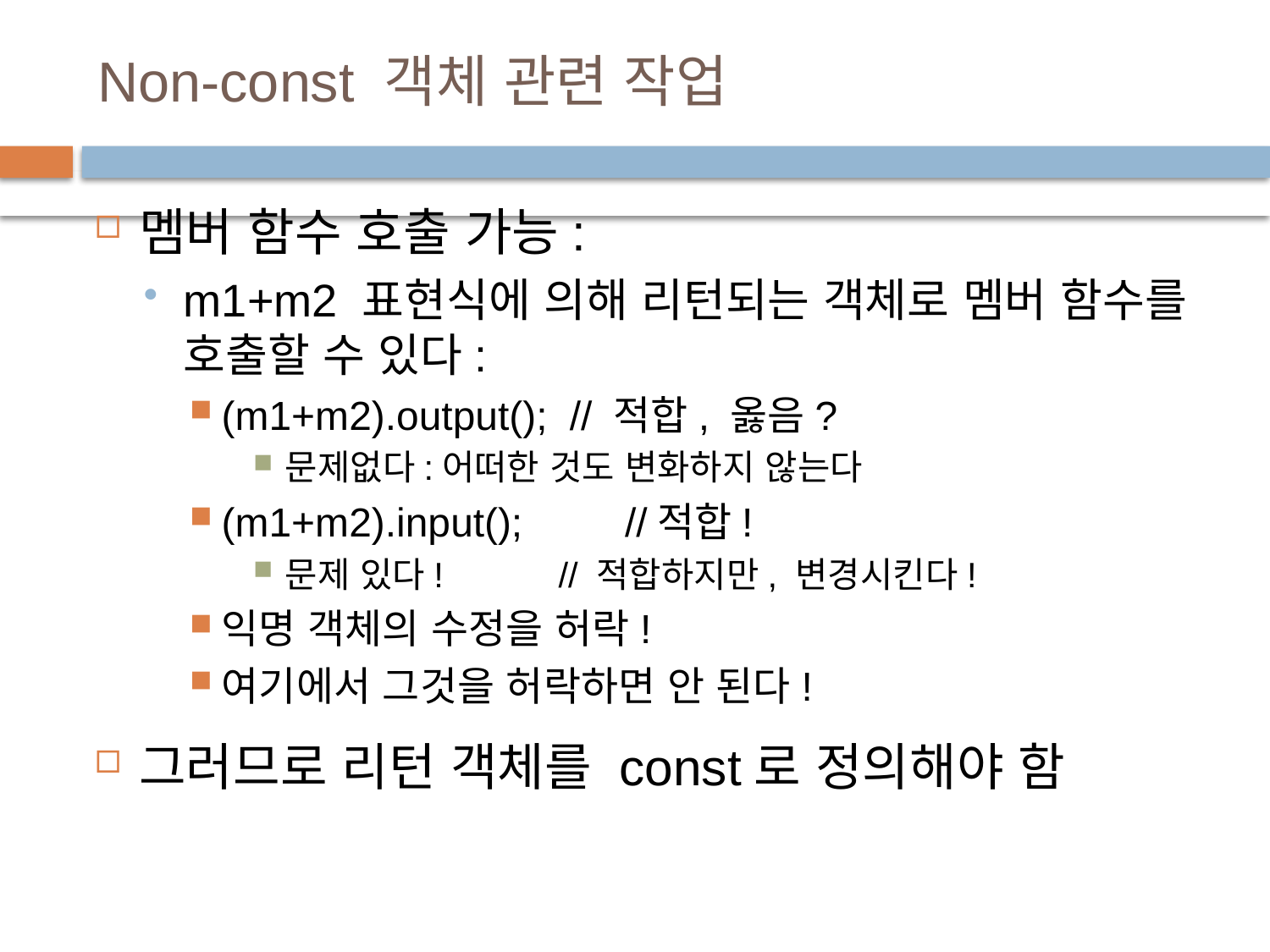

# Non-const 객체 관련 작업
멤버 함수 호출 가능:
m1+m2 표현식에 의해 리턴되는 객체로 멤버 함수를 호출할 수 있다:
(m1+m2).output();  // 적합, 옳음?
문제없다:어떠한 것도 변화하지 않는다
(m1+m2).input();	  //적합!
문제 있다!	  // 적합하지만, 변경시킨다!
익명 객체의 수정을 허락!
여기에서 그것을 허락하면 안 된다!
그러므로 리턴 객체를 const로 정의해야 함